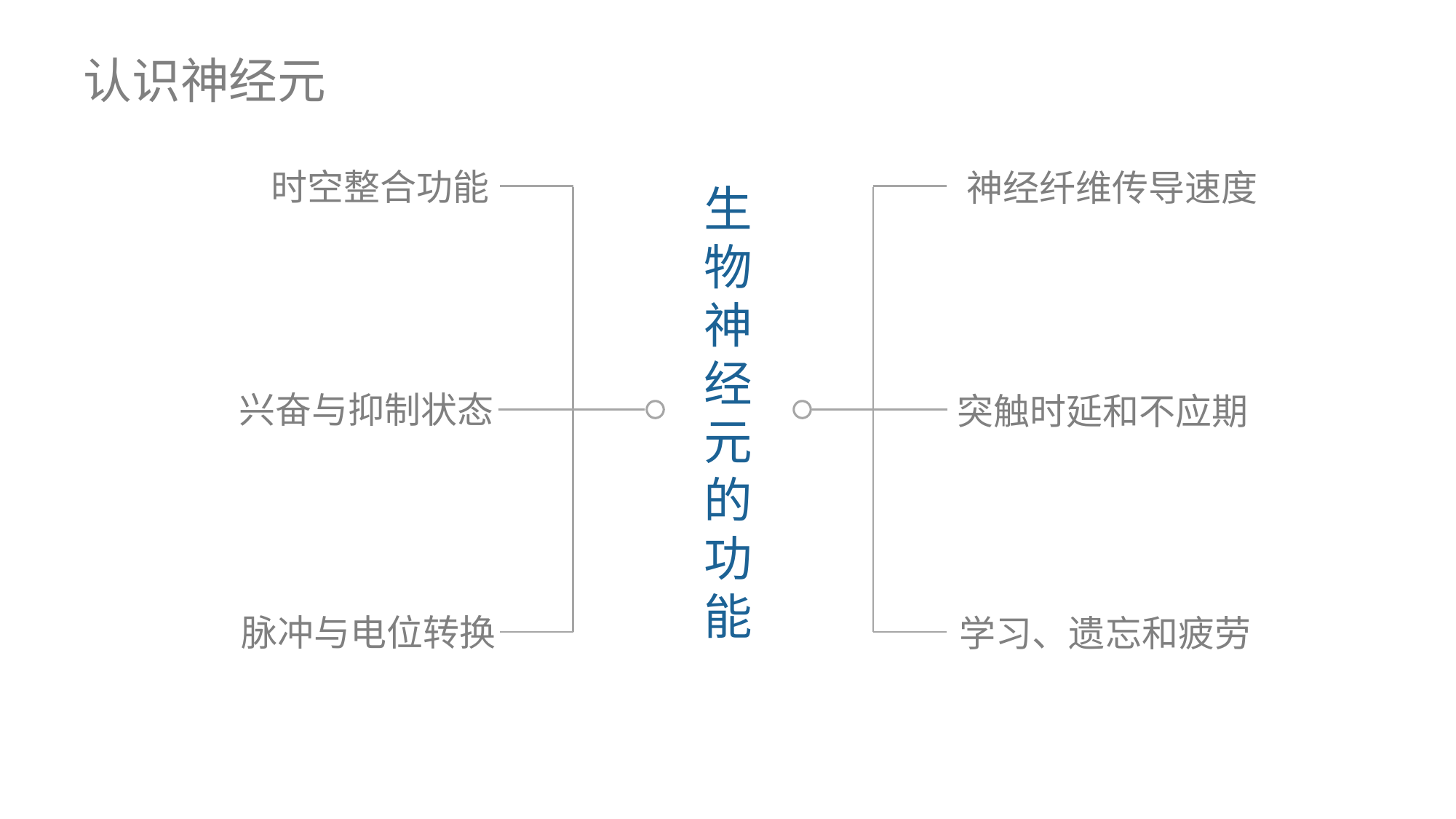

认识神经元
时空整合功能
神经纤维传导速度
生物神经元的功能
兴奋与抑制状态
突触时延和不应期

脉冲与电位转换
学习、遗忘和疲劳